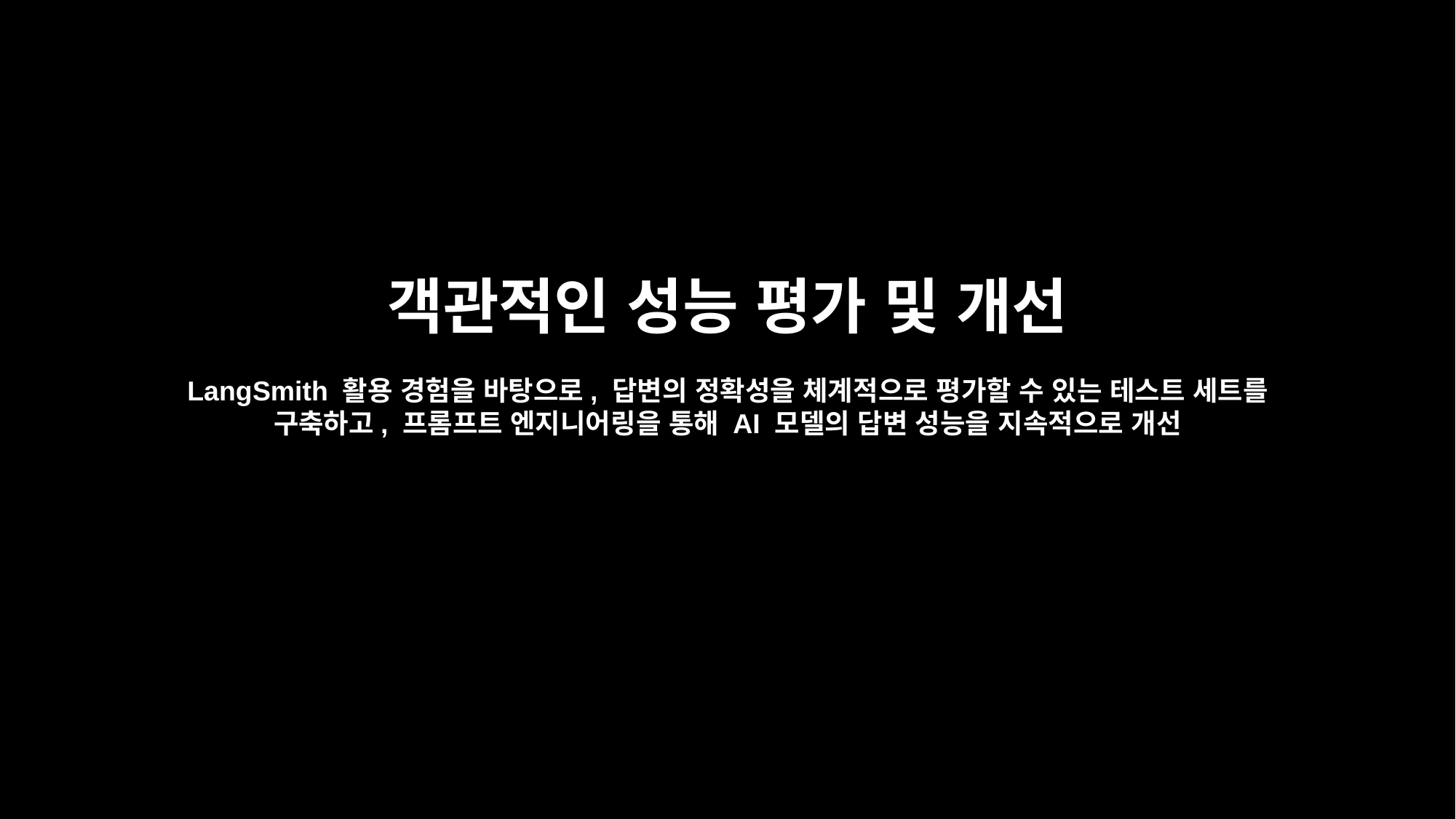

객관적인 성능 평가 및 개선

LangSmith 활용 경험을 바탕으로, 답변의 정확성을 체계적으로 평가할 수 있는 테스트 세트를 구축하고, 프롬프트 엔지니어링을 통해 AI 모델의 답변 성능을 지속적으로 개선